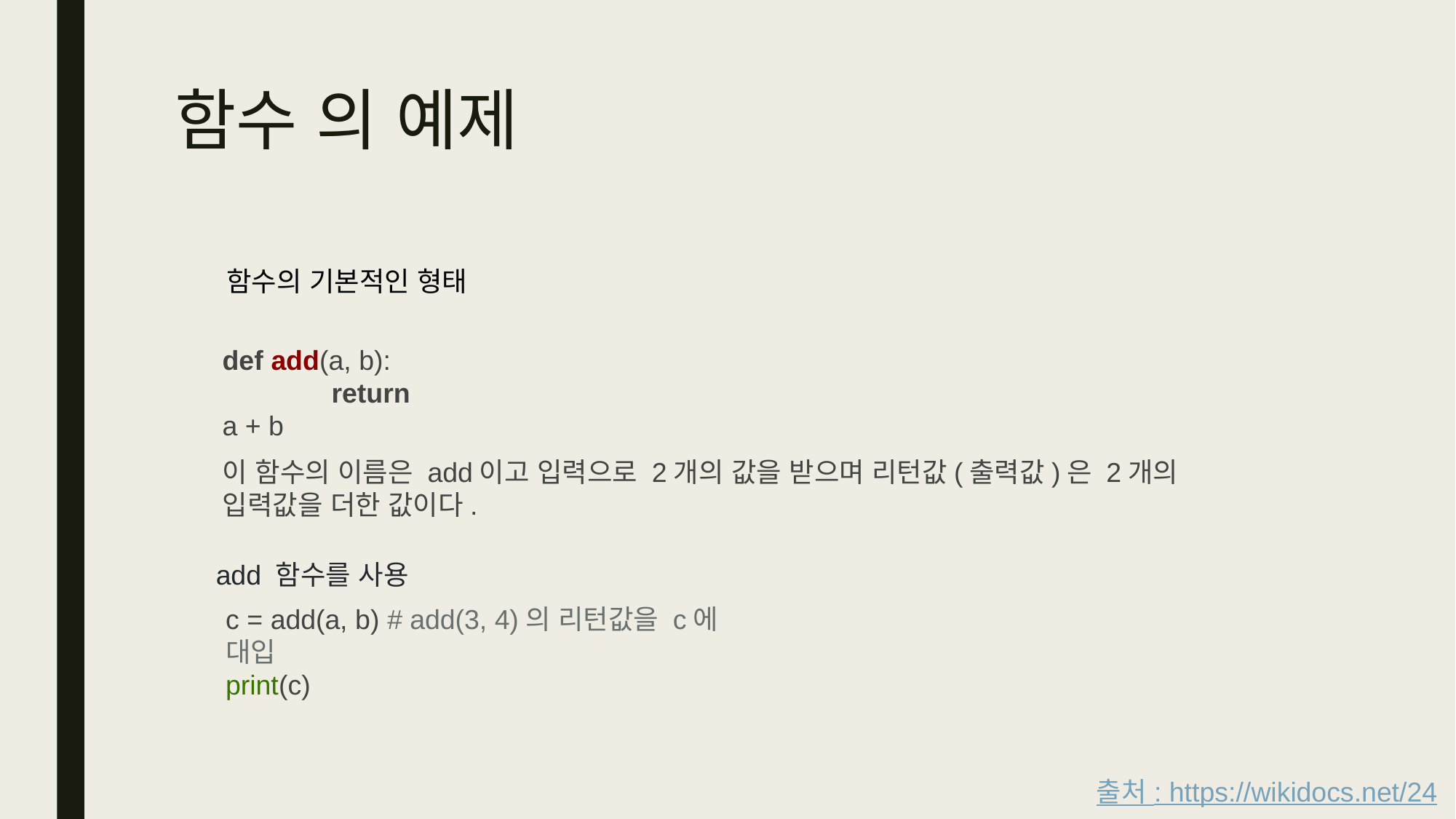

# 함수 의 예제
함수의 기본적인 형태
def add(a, b):
	return a + b
이 함수의 이름은 add이고 입력으로 2개의 값을 받으며 리턴값(출력값)은 2개의 입력값을 더한 값이다.
add 함수를 사용
c = add(a, b) # add(3, 4)의 리턴값을 c에 대입
print(c)
출처 : https://wikidocs.net/24